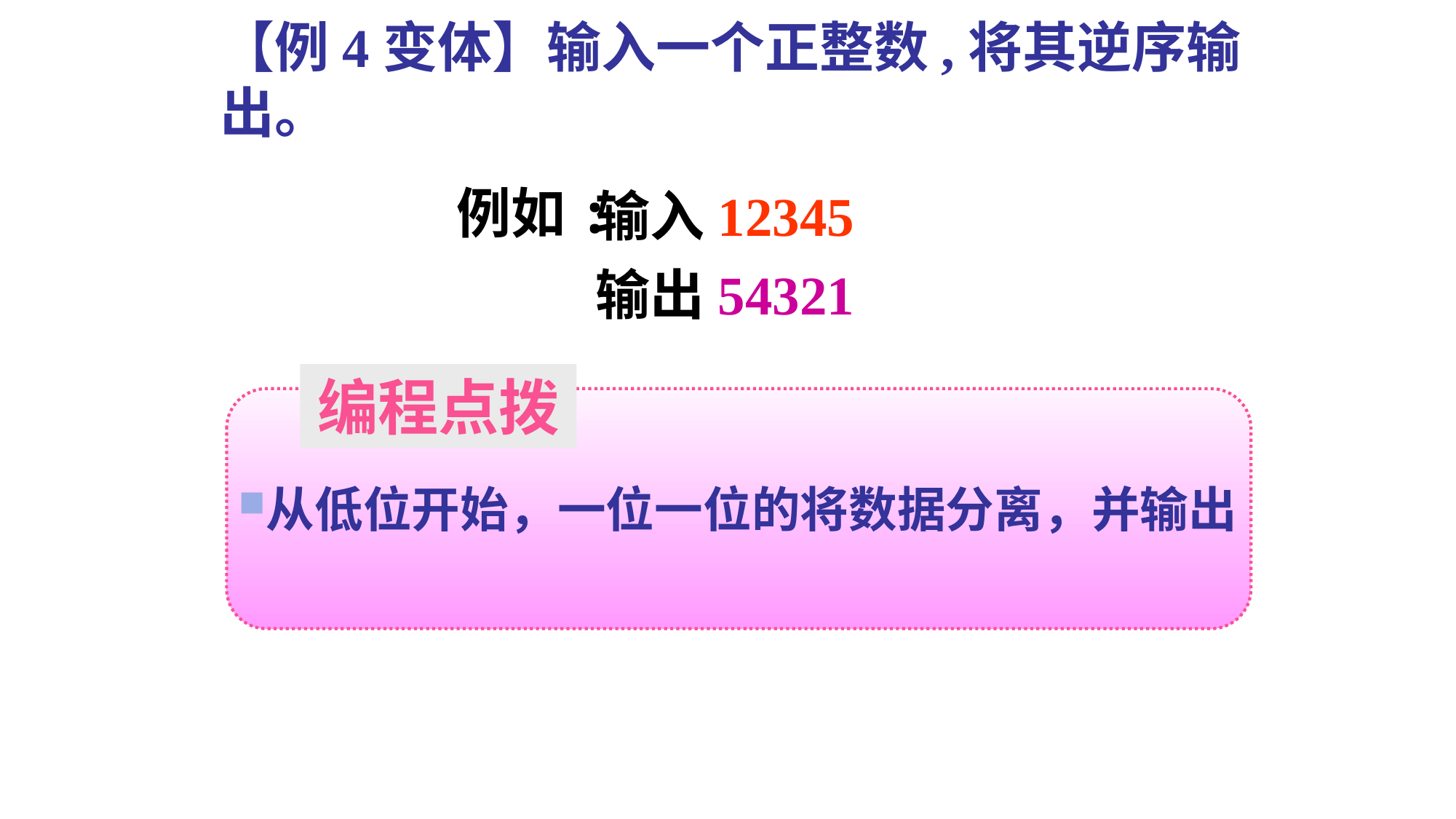

# 【例4变体】输入一个正整数,将其逆序输出。
例如:
输入12345
输出54321
编程点拨

从低位开始，一位一位的将数据分离，并输出